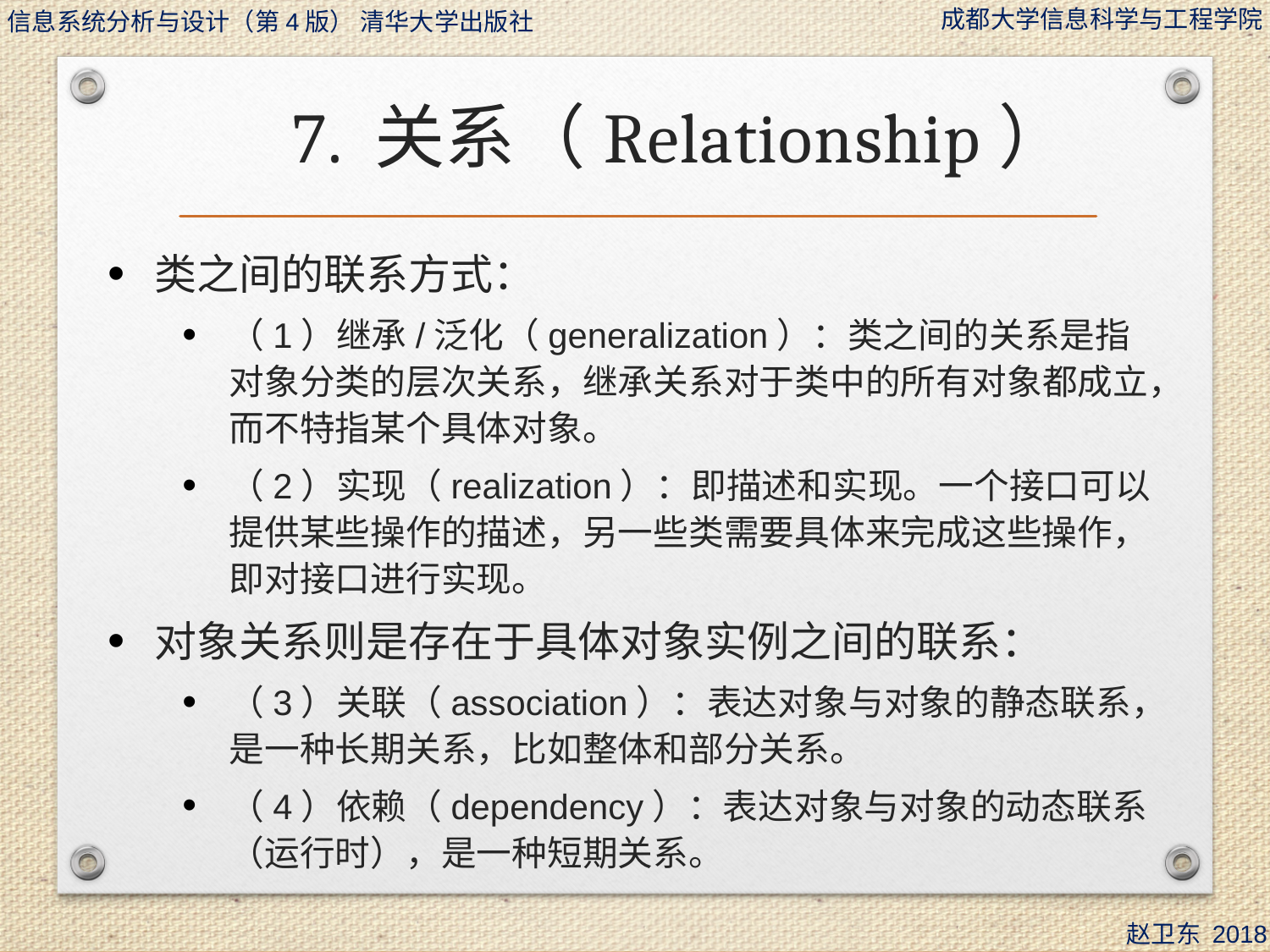

# 7. 关系（Relationship）
类之间的联系方式：
（1）继承/泛化（generalization）：类之间的关系是指对象分类的层次关系，继承关系对于类中的所有对象都成立，而不特指某个具体对象。
（2）实现（realization）：即描述和实现。一个接口可以提供某些操作的描述，另一些类需要具体来完成这些操作，即对接口进行实现。
对象关系则是存在于具体对象实例之间的联系：
（3）关联（association）：表达对象与对象的静态联系，是一种长期关系，比如整体和部分关系。
（4）依赖（dependency）：表达对象与对象的动态联系（运行时），是一种短期关系。